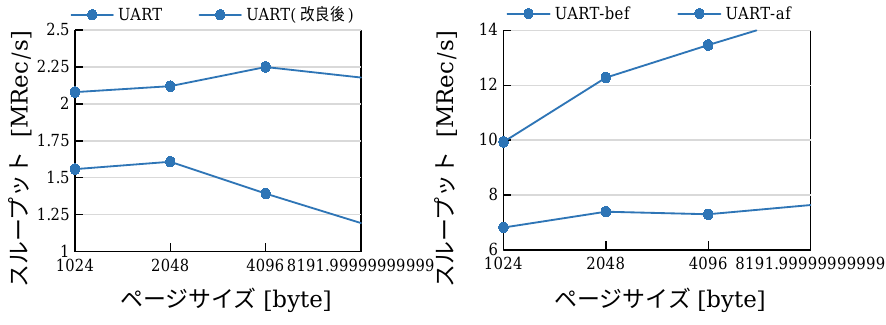

### Chart

| Category | UART-bef | UART-af |
|---|---|---|
スループット [MRec/s]
ページサイズ[byte]

### Chart

| Category | UART | UART(改良後) |
|---|---|---|
スループット [MRec/s]
ページサイズ[byte]